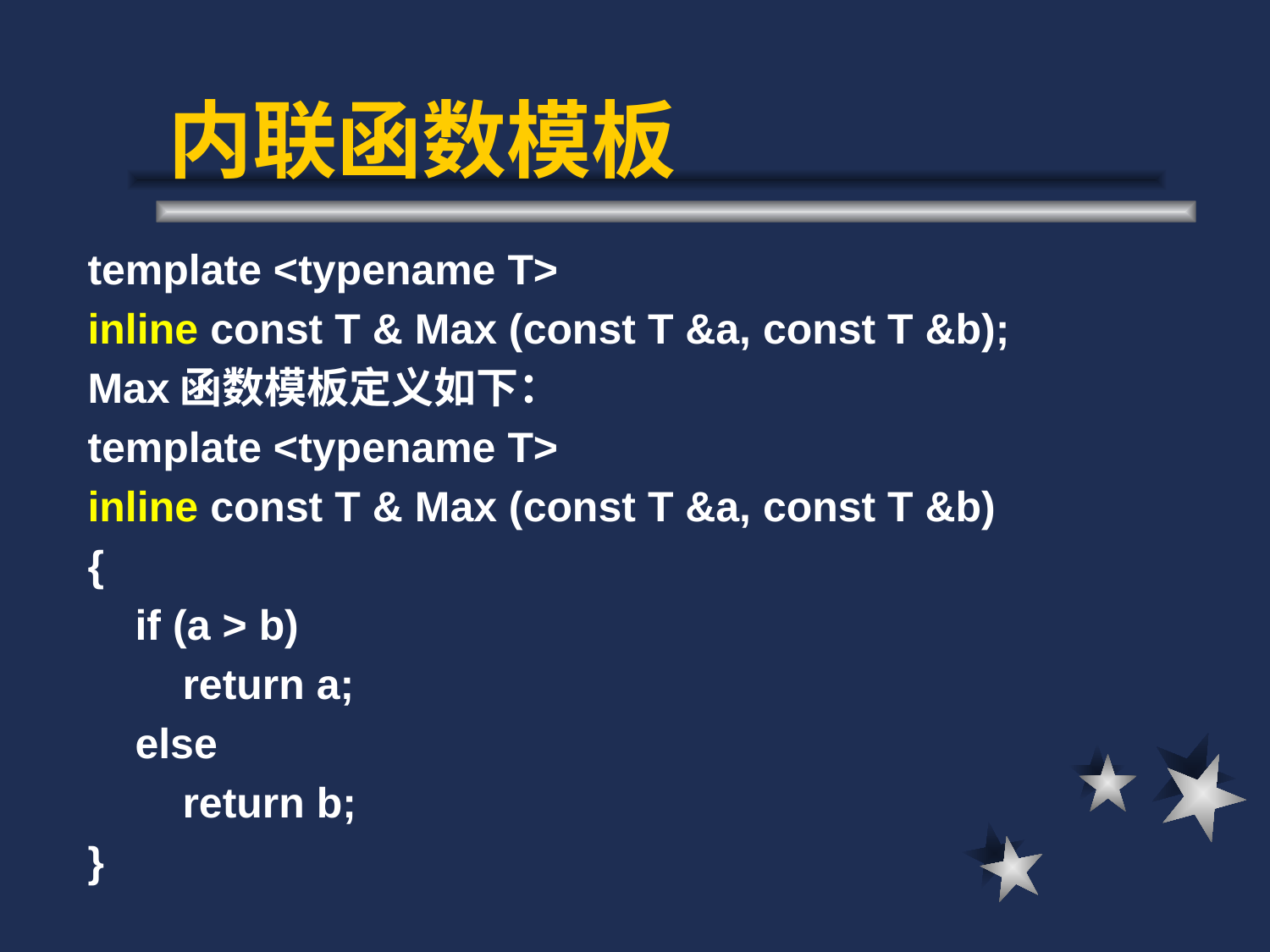

# 内联函数模板
template <typename T>
inline const T & Max (const T &a, const T &b);
Max函数模板定义如下：
template <typename T>
inline const T & Max (const T &a, const T &b)
{
    if (a > b)
        return a;
    else
        return b;
}